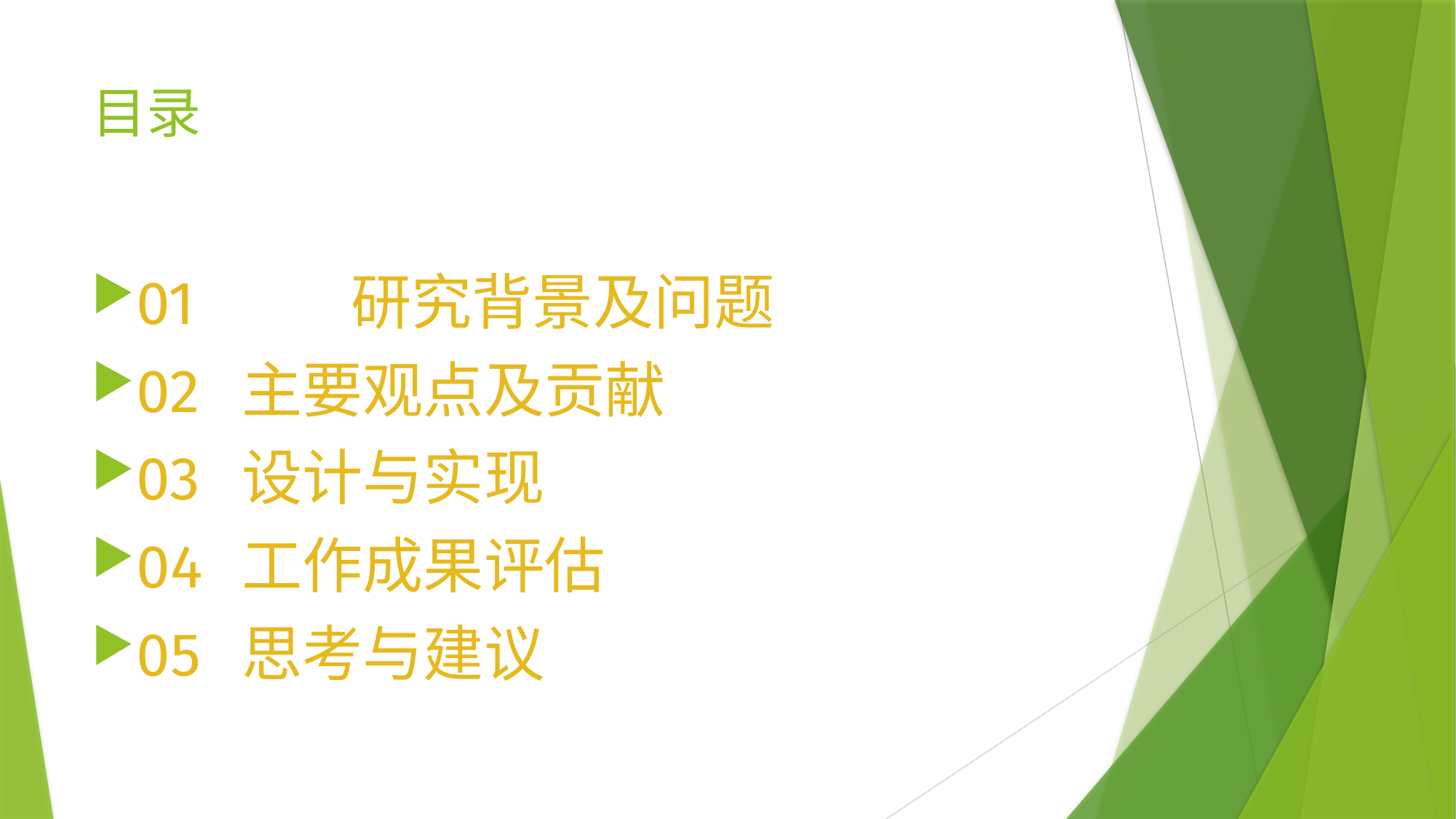

# 目录
01		研究背景及问题
02	主要观点及贡献
03	设计与实现
04	工作成果评估
05	思考与建议